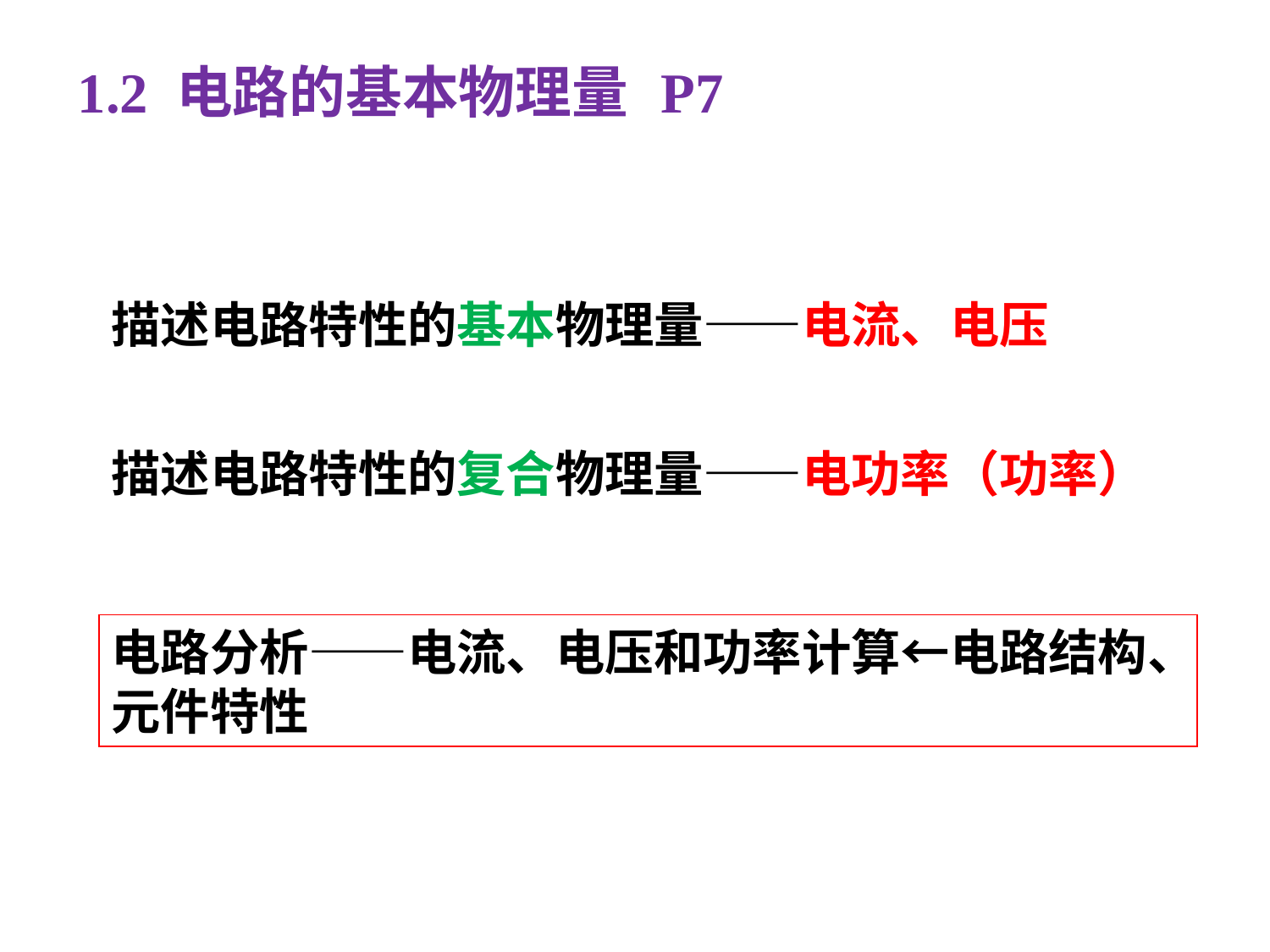

1.2 电路的基本物理量
P7
描述电路特性的基本物理量——电流、电压
描述电路特性的复合物理量——电功率（功率）
电路分析——电流、电压和功率计算←电路结构、元件特性